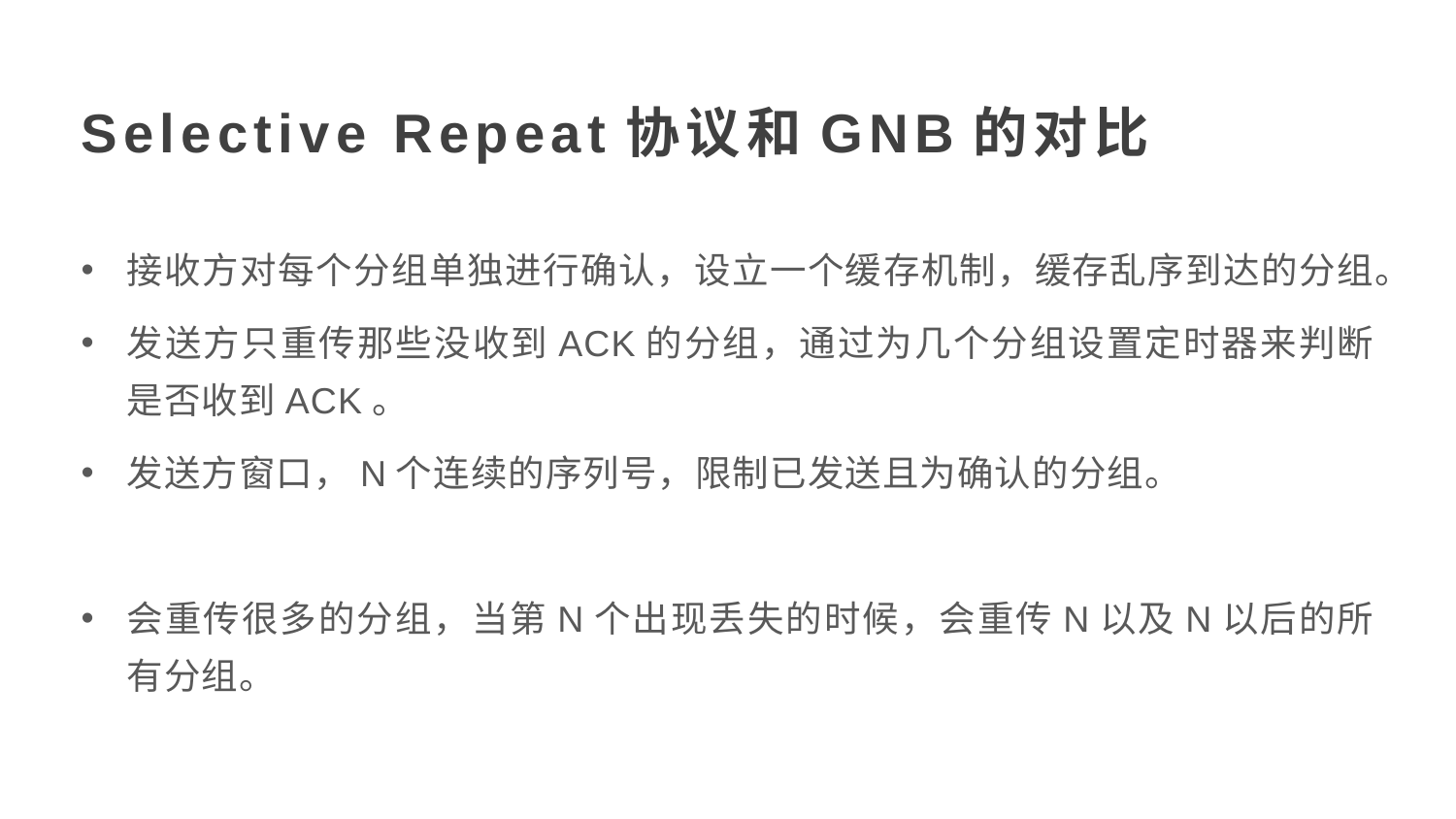

Selective Repeat协议和GNB的对比
接收方对每个分组单独进行确认，设立一个缓存机制，缓存乱序到达的分组。
发送方只重传那些没收到ACK的分组，通过为几个分组设置定时器来判断是否收到ACK。
发送方窗口，N个连续的序列号，限制已发送且为确认的分组。

会重传很多的分组，当第N个出现丢失的时候，会重传N以及N以后的所有分组。